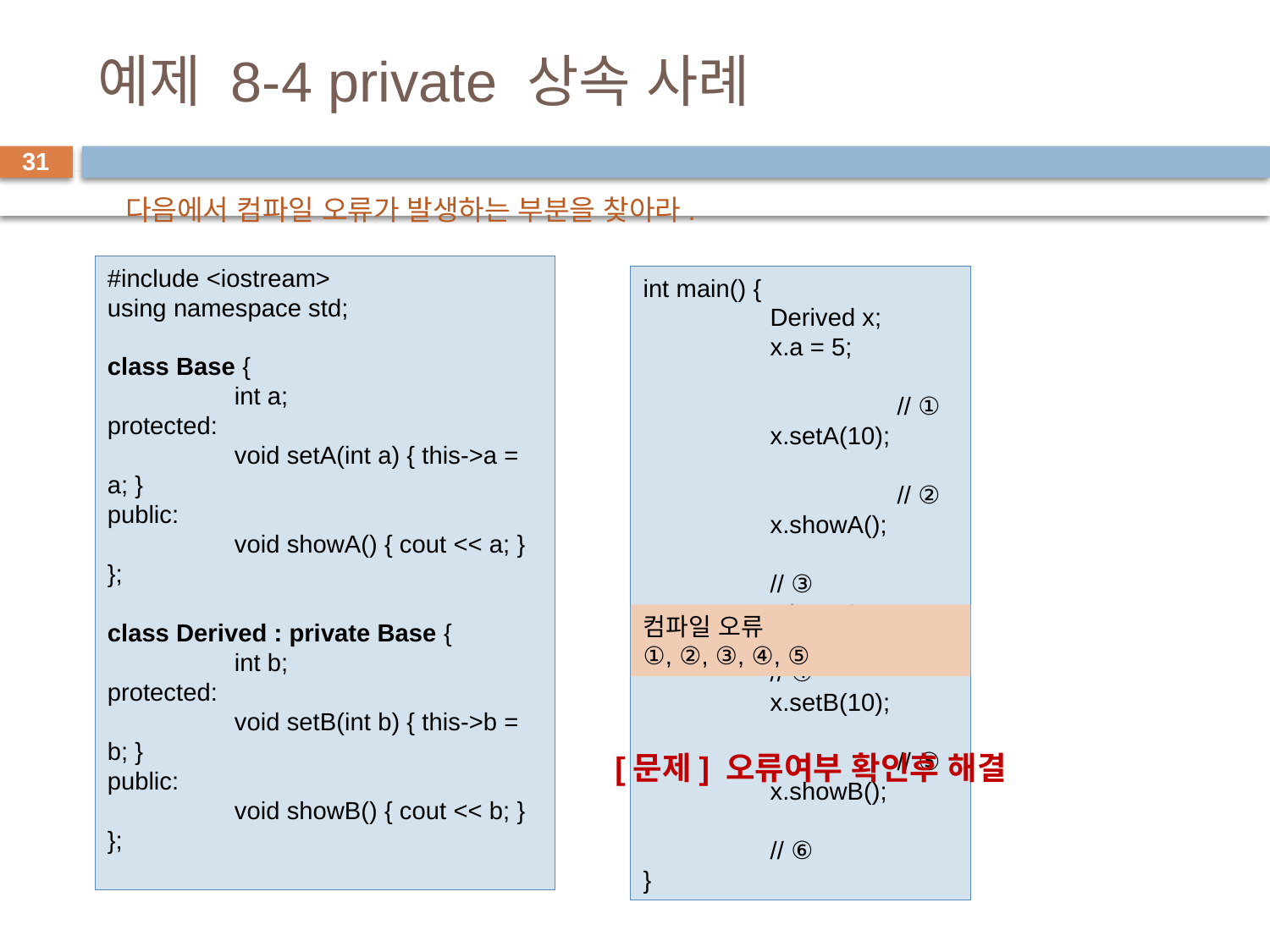

# 예제 8-4 private 상속 사례
31
다음에서 컴파일 오류가 발생하는 부분을 찾아라.
#include <iostream>
using namespace std;

class Base {
	int a;
protected:
	void setA(int a) { this->a = a; }
public:
	void showA() { cout << a; }
};

class Derived : private Base {
	int b;
protected:
	void setB(int b) { this->b = b; }
public:
	void showB() { cout << b; }
};

int main() {
	Derived x;
	x.a = 5; 					// ①
	x.setA(10); 				// ②
	x.showA(); 				// ③
	x.b = 10; 				// ④
	x.setB(10); 				// ⑤
	x.showB(); 				// ⑥
}
컴파일 오류
①, ②, ③, ④, ⑤
[문제] 오류여부 확인후 해결